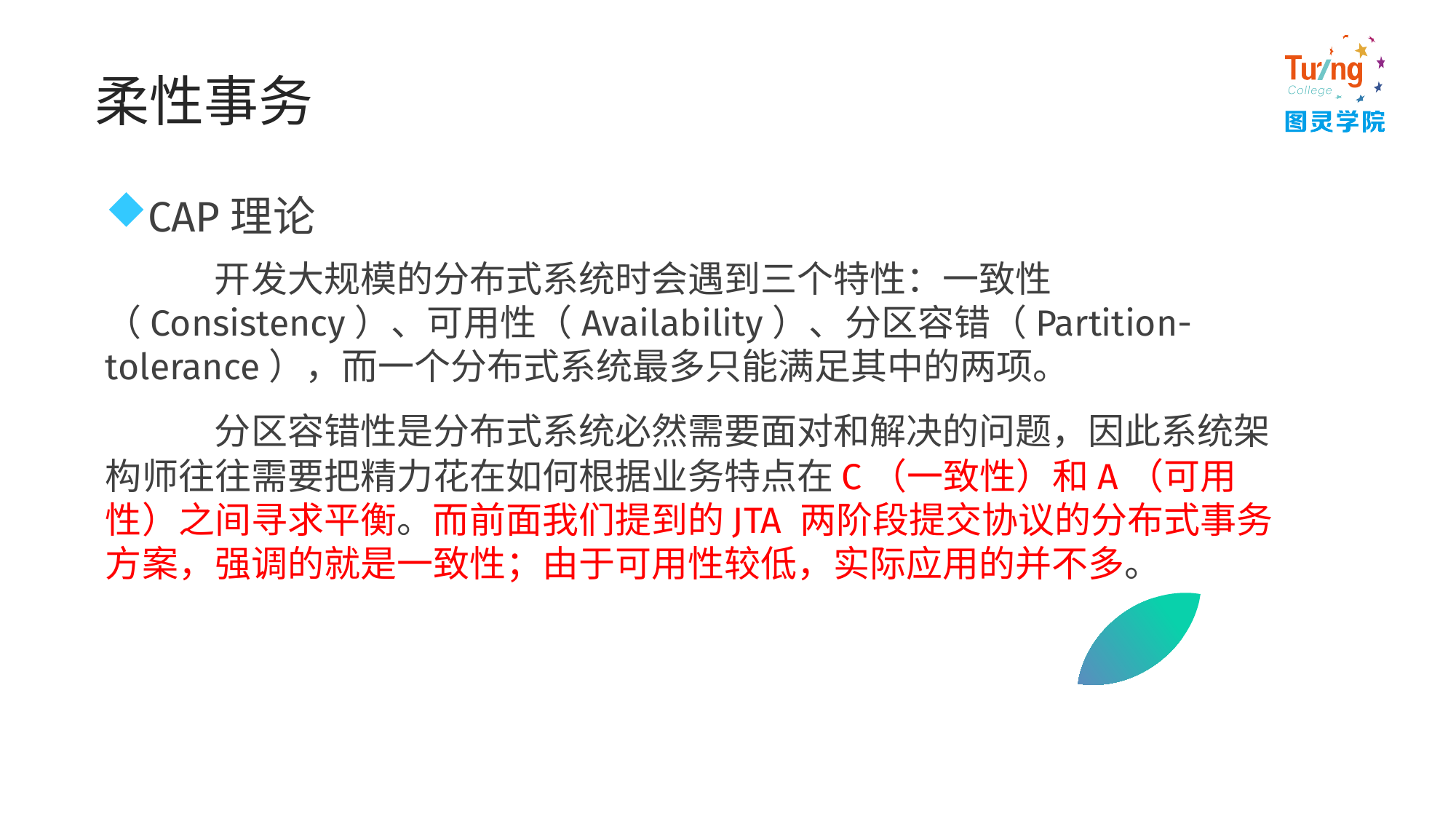

# 柔性事务

CAP理论
	开发大规模的分布式系统时会遇到三个特性：一致性（Consistency）、可用性（Availability）、分区容错（Partition-tolerance），而一个分布式系统最多只能满足其中的两项。
	分区容错性是分布式系统必然需要面对和解决的问题，因此系统架构师往往需要把精力花在如何根据业务特点在C（一致性）和A（可用性）之间寻求平衡。而前面我们提到的JTA 两阶段提交协议的分布式事务方案，强调的就是一致性；由于可用性较低，实际应用的并不多。